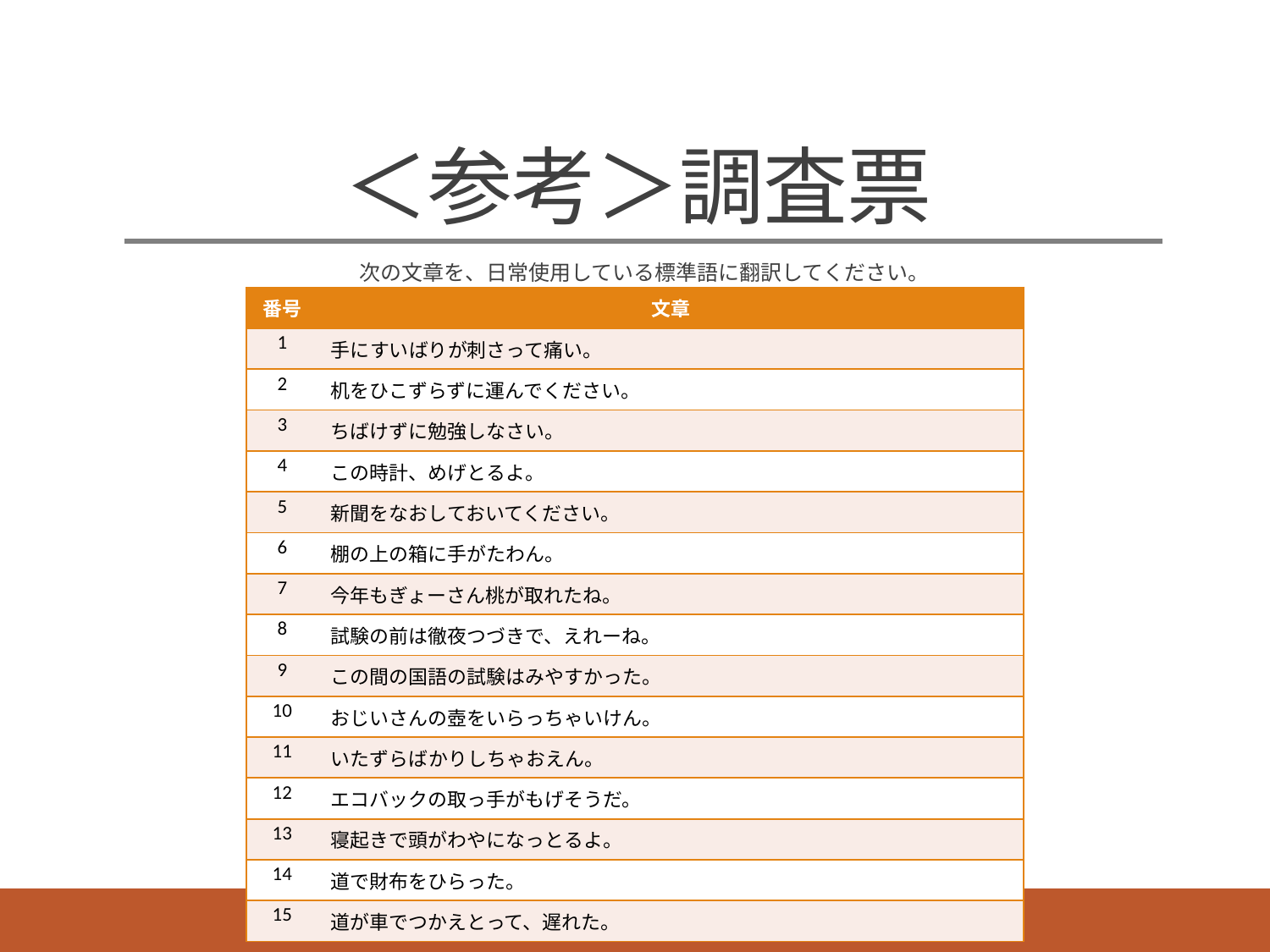

# ＜参考＞調査票
次の文章を、日常使用している標準語に翻訳してください。
| 番号 | 文章 |
| --- | --- |
| 1 | 手にすいばりが刺さって痛い。 |
| 2 | 机をひこずらずに運んでください。 |
| 3 | ちばけずに勉強しなさい。 |
| 4 | この時計、めげとるよ。 |
| 5 | 新聞をなおしておいてください。 |
| 6 | 棚の上の箱に手がたわん。 |
| 7 | 今年もぎょーさん桃が取れたね。 |
| 8 | 試験の前は徹夜つづきで、えれーね。 |
| 9 | この間の国語の試験はみやすかった。 |
| 10 | おじいさんの壺をいらっちゃいけん。 |
| 11 | いたずらばかりしちゃおえん。 |
| 12 | エコバックの取っ手がもげそうだ。 |
| 13 | 寝起きで頭がわやになっとるよ。 |
| 14 | 道で財布をひらった。 |
| 15 | 道が車でつかえとって、遅れた。 |
若者における方言の認識について